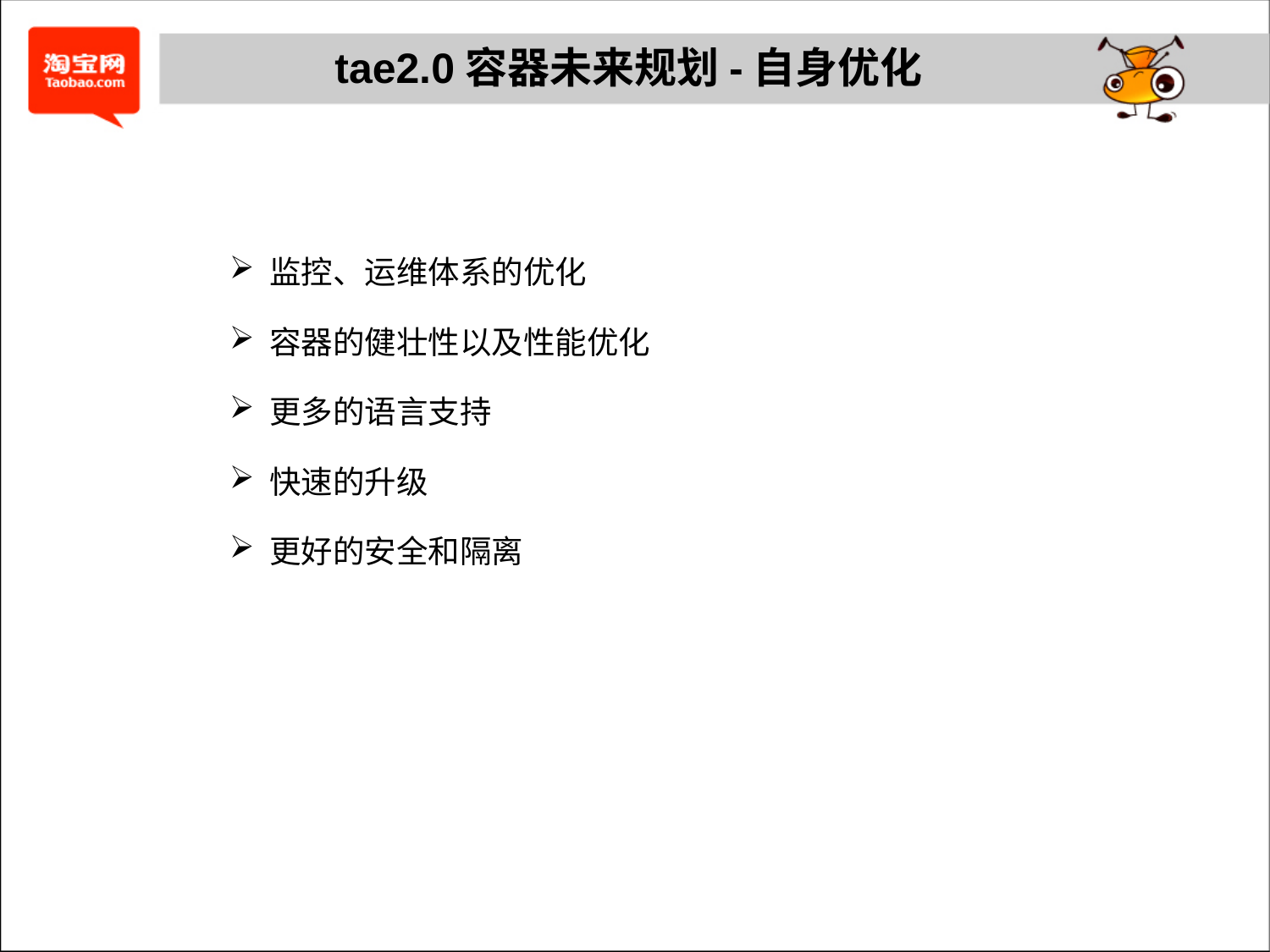

tae2.0容器未来规划-自身优化
监控、运维体系的优化
容器的健壮性以及性能优化
更多的语言支持
快速的升级
更好的安全和隔离